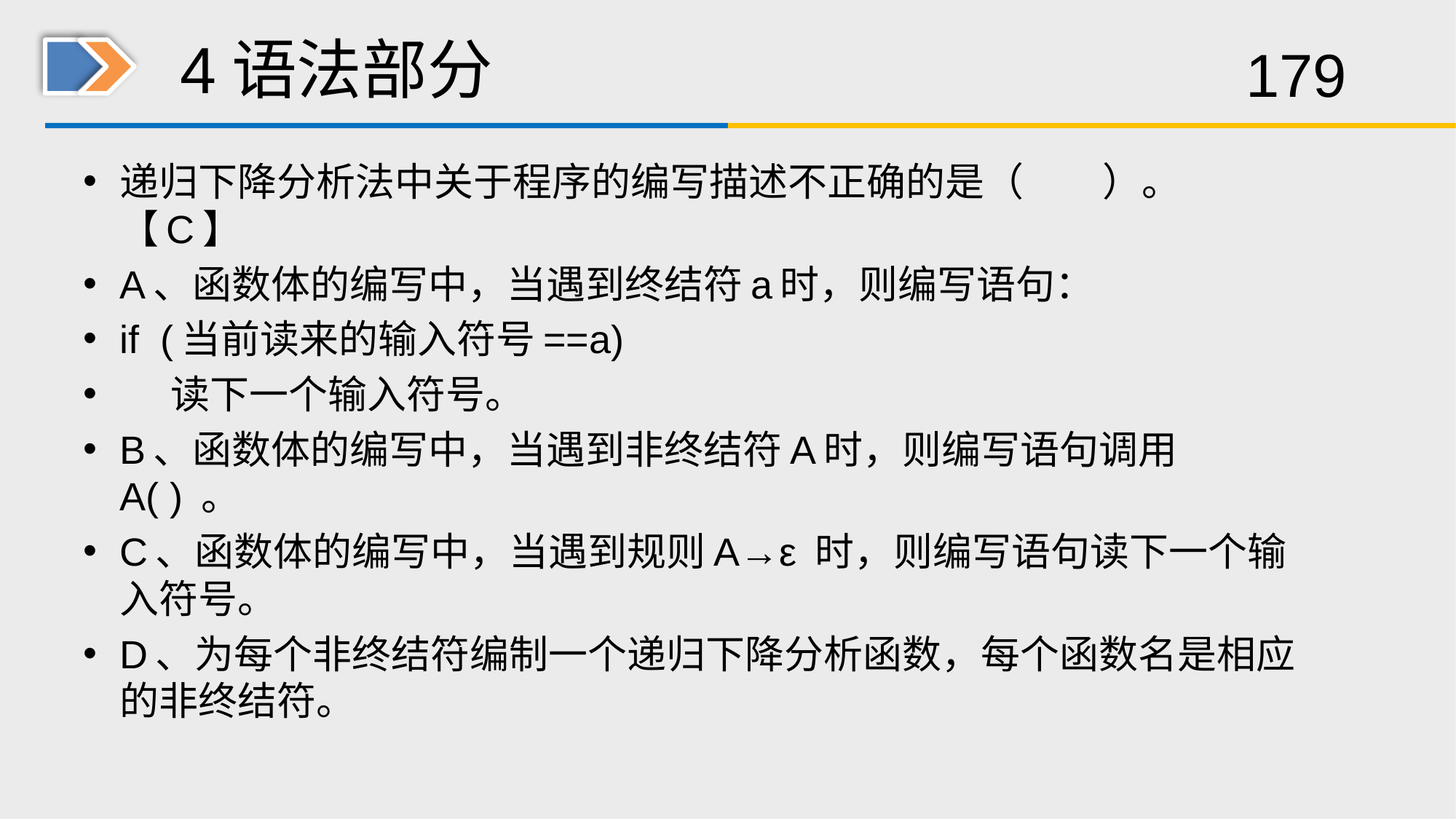

# 4语法部分
179
递归下降分析法中关于程序的编写描述不正确的是（　　）。【C】
A、函数体的编写中，当遇到终结符a时，则编写语句：
if  (当前读来的输入符号==a)
     读下一个输入符号。
B、函数体的编写中，当遇到非终结符A时，则编写语句调用 A( ) 。
C、函数体的编写中，当遇到规则A→ε 时，则编写语句读下一个输入符号。
D、为每个非终结符编制一个递归下降分析函数，每个函数名是相应的非终结符。